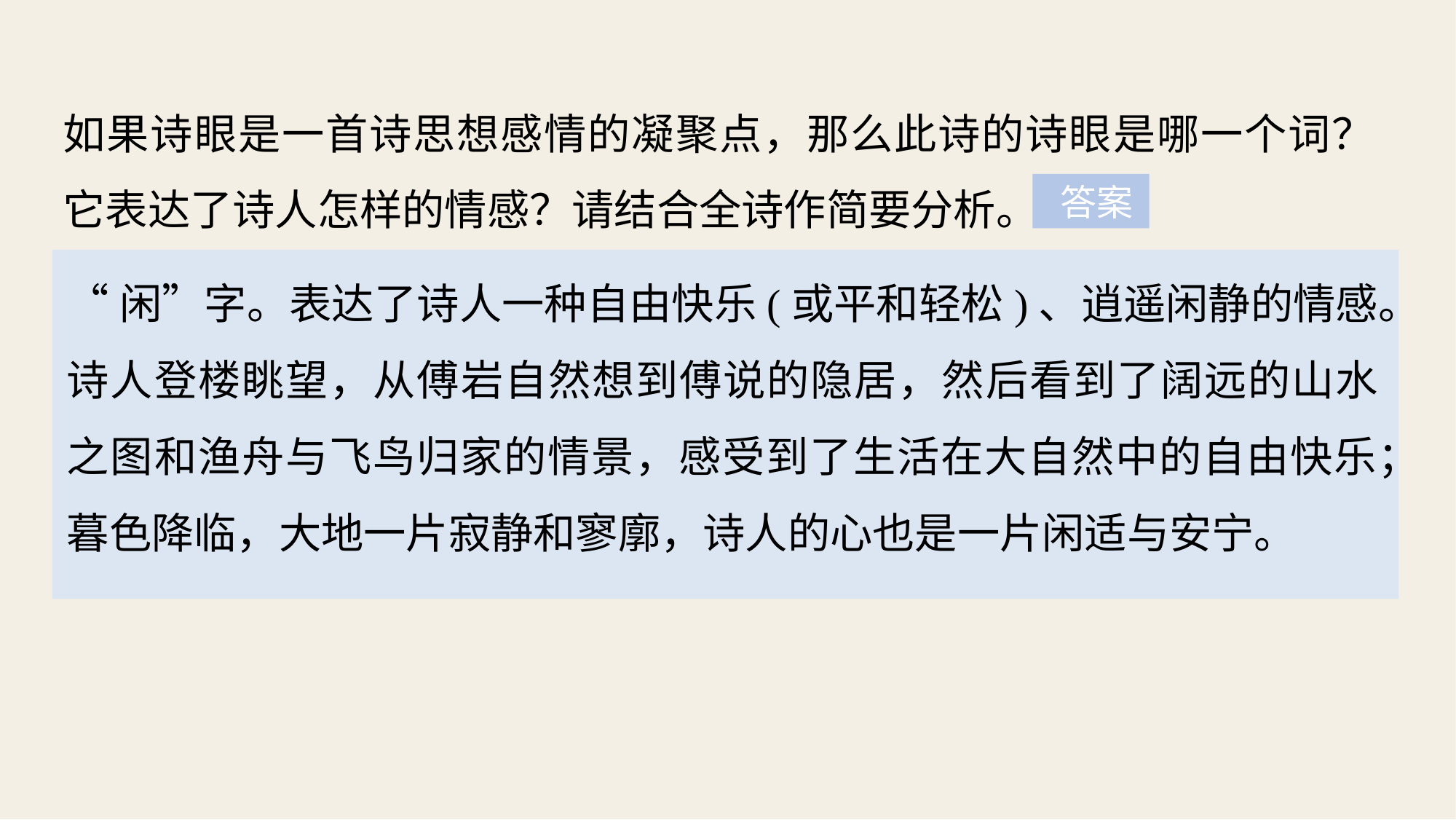

如果诗眼是一首诗思想感情的凝聚点，那么此诗的诗眼是哪一个词？它表达了诗人怎样的情感？请结合全诗作简要分析。
 答案
“闲”字。表达了诗人一种自由快乐(或平和轻松)、逍遥闲静的情感。诗人登楼眺望，从傅岩自然想到傅说的隐居，然后看到了阔远的山水之图和渔舟与飞鸟归家的情景，感受到了生活在大自然中的自由快乐；暮色降临，大地一片寂静和寥廓，诗人的心也是一片闲适与安宁。